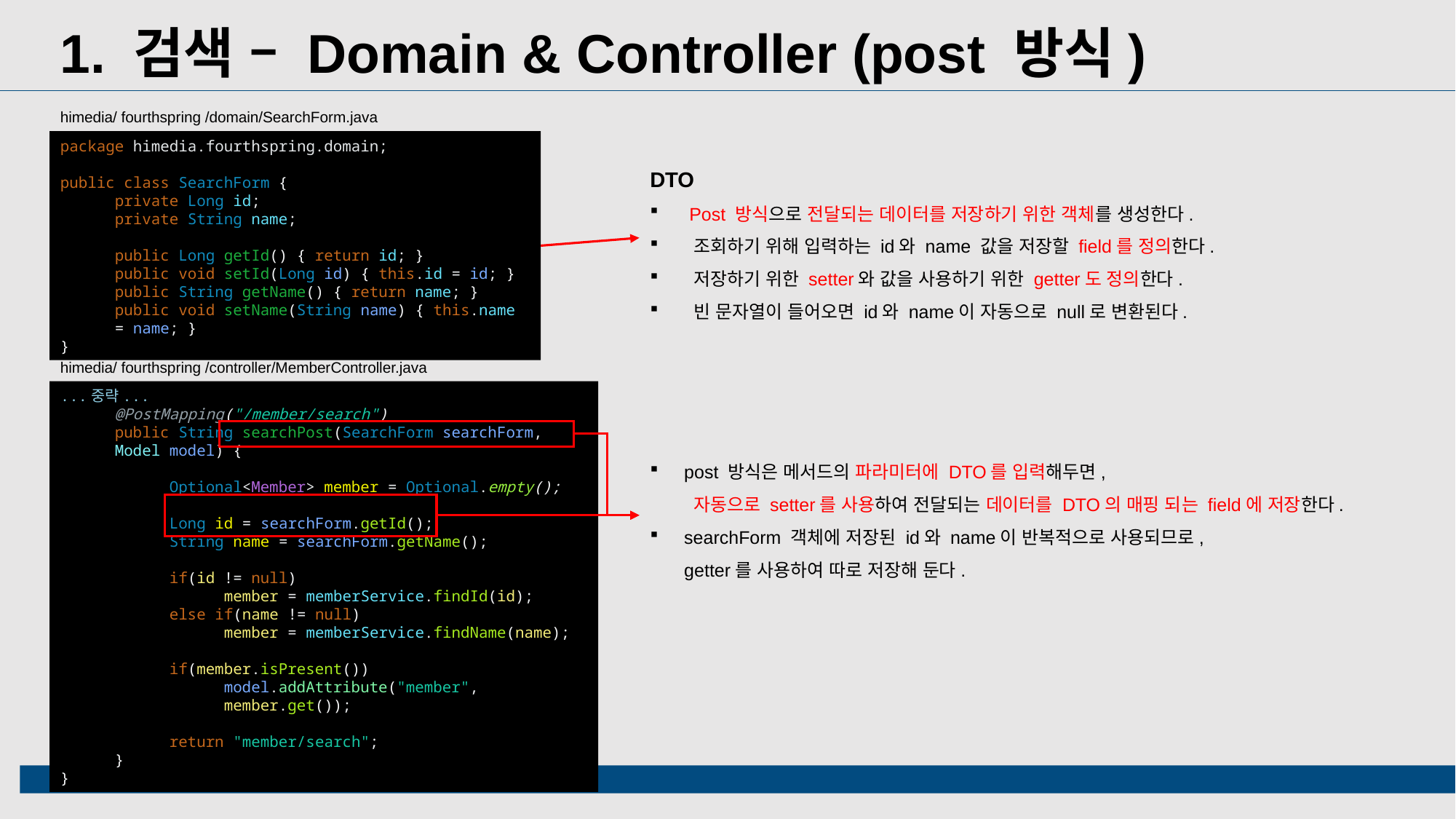

1. 검색 – Domain & Controller (post 방식)
himedia/ fourthspring /domain/SearchForm.java
package himedia.fourthspring.domain;

public class SearchForm {
private Long id;
private String name;

public Long getId() { return id; }
public void setId(Long id) { this.id = id; }
public String getName() { return name; }
public void setName(String name) { this.name = name; }
}
DTO
 Post 방식으로 전달되는 데이터를 저장하기 위한 객체를 생성한다.
 조회하기 위해 입력하는 id와 name 값을 저장할 field를 정의한다.
 저장하기 위한 setter와 값을 사용하기 위한 getter도 정의한다.
 빈 문자열이 들어오면 id와 name이 자동으로 null로 변환된다.
himedia/ fourthspring /controller/MemberController.java
...중략...
@PostMapping("/member/search")
public String searchPost(SearchForm searchForm, Model model) {

Optional<Member> member = Optional.empty();

Long id = searchForm.getId();
String name = searchForm.getName();

if(id != null)
member = memberService.findId(id);
else if(name != null)
member = memberService.findName(name);

if(member.isPresent())
model.addAttribute("member", member.get());

return "member/search";
}
}

post 방식은 메서드의 파라미터에 DTO를 입력해두면,                                                    자동으로 setter를 사용하여 전달되는 데이터를 DTO의 매핑 되는 field에 저장한다.
searchForm 객체에 저장된 id와 name이 반복적으로 사용되므로,                            getter를 사용하여 따로 저장해 둔다.